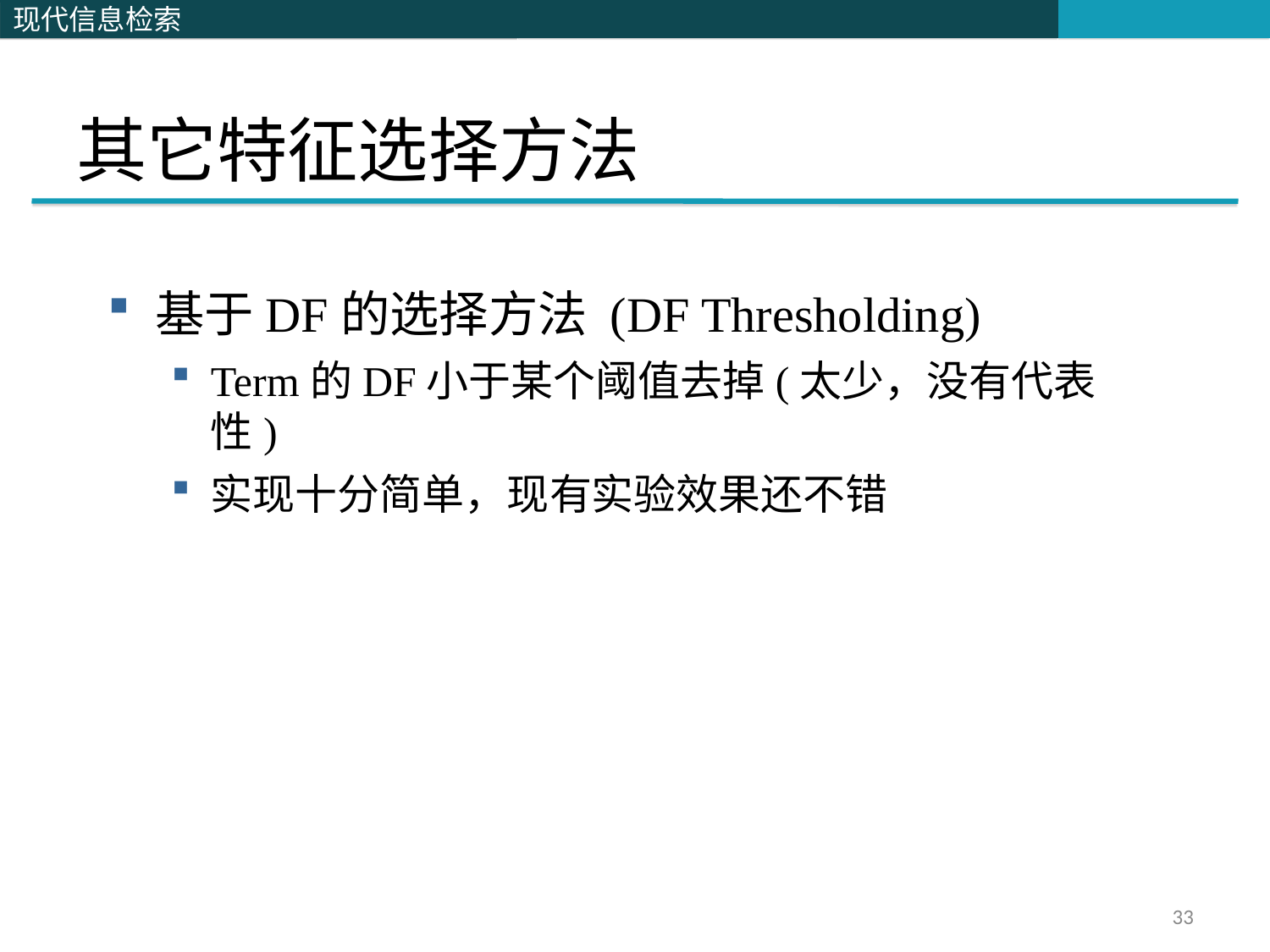

# 其它特征选择方法
基于DF的选择方法 (DF Thresholding)
Term的DF小于某个阈值去掉(太少，没有代表性)
实现十分简单，现有实验效果还不错
33